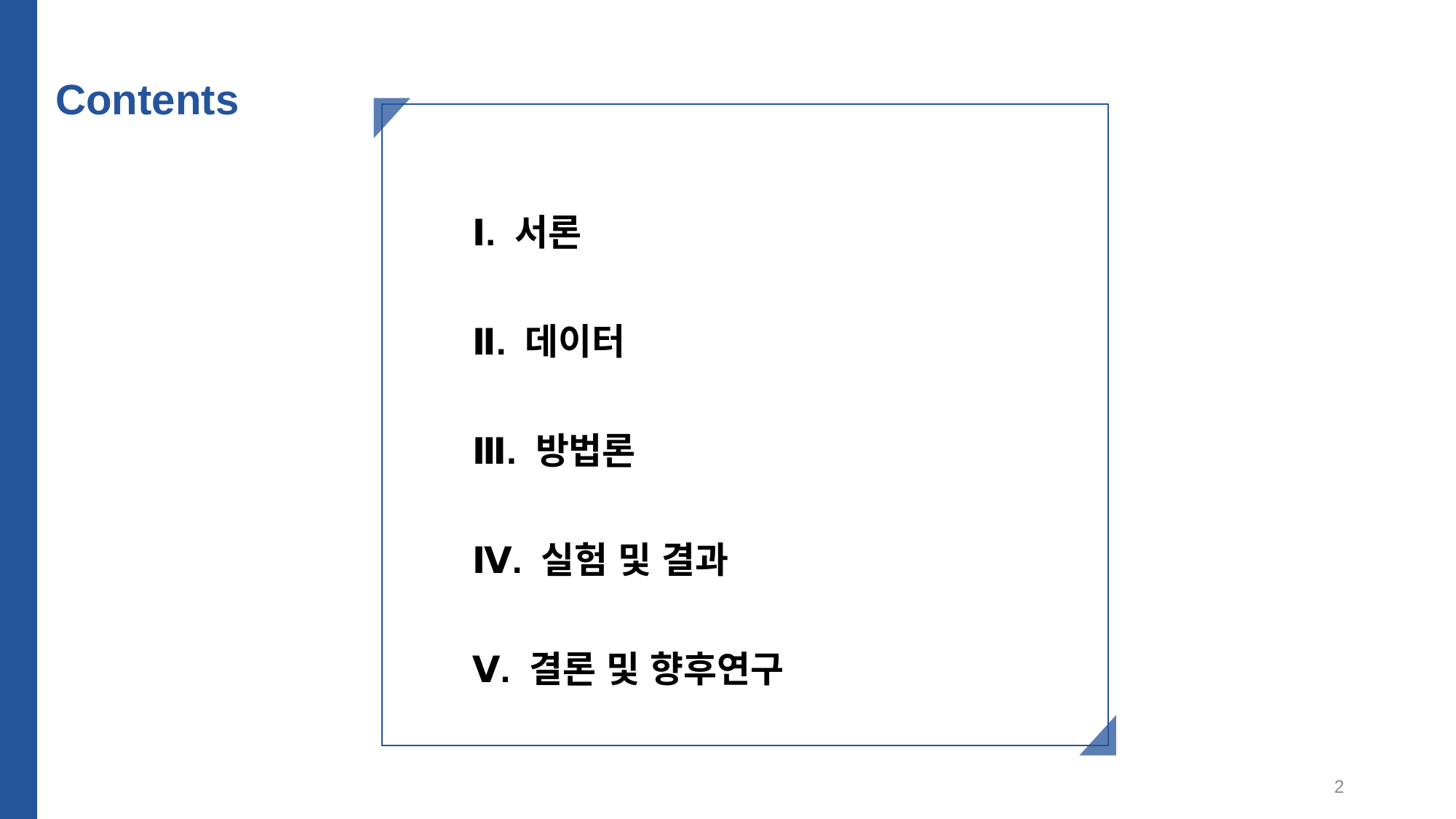

Contents

Ⅰ. 서론
Ⅱ. 데이터
Ⅲ. 방법론
Ⅳ. 실험 및 결과
Ⅴ. 결론 및 향후연구

2